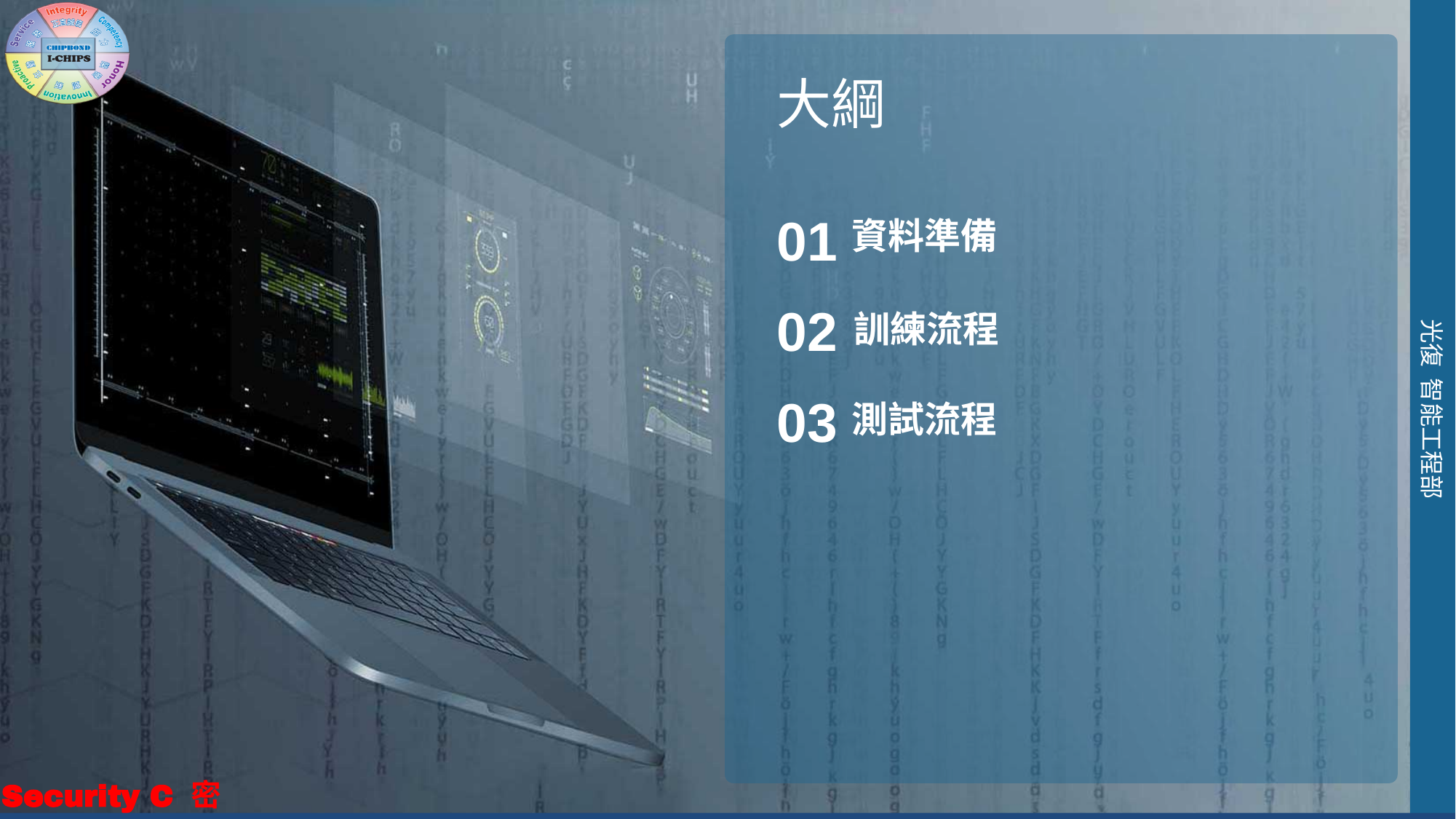

大綱
01
資料準備
02
訓練流程
03
測試流程